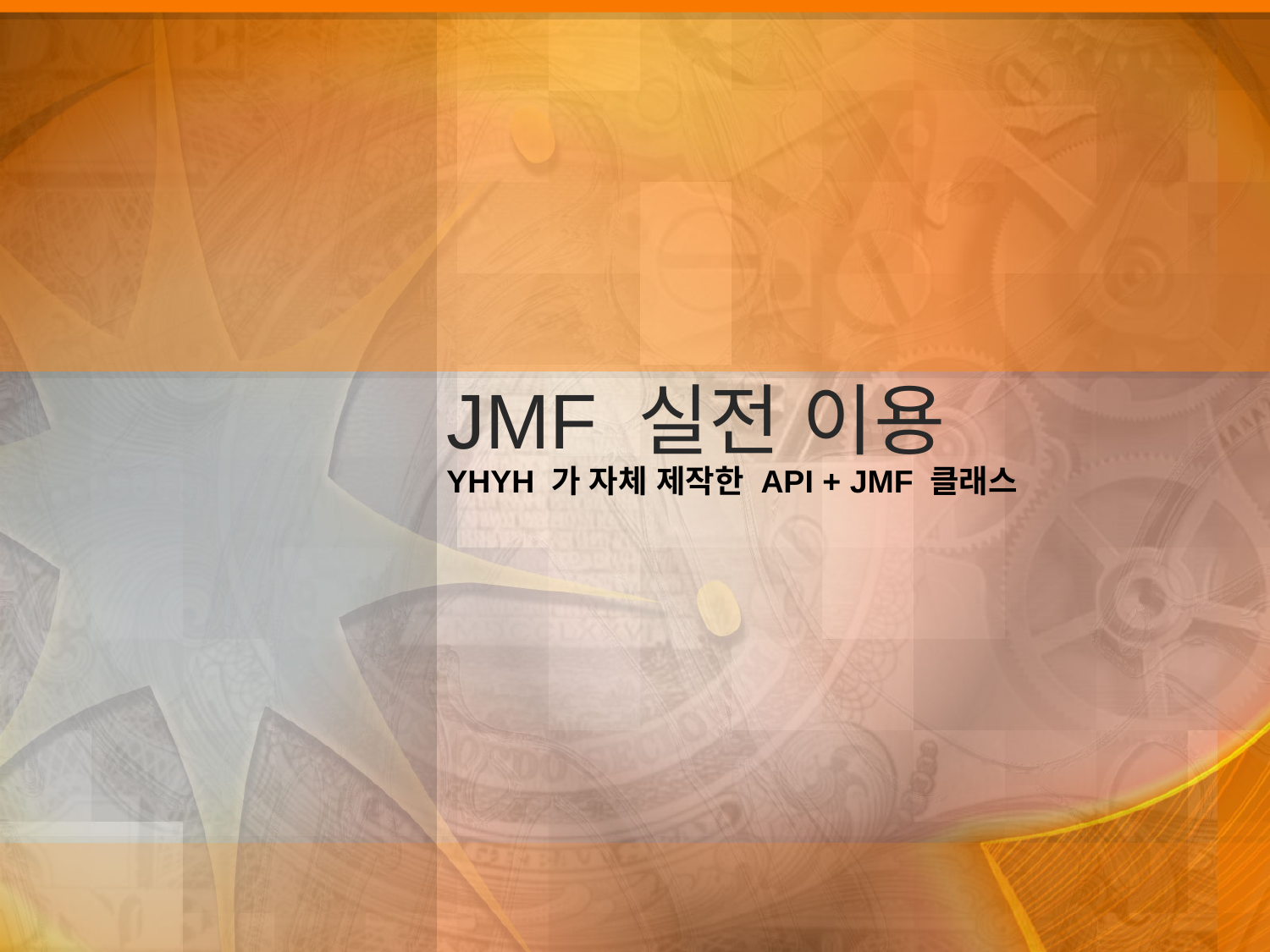

# JMF 실전 이용
YHYH 가 자체 제작한 API + JMF 클래스